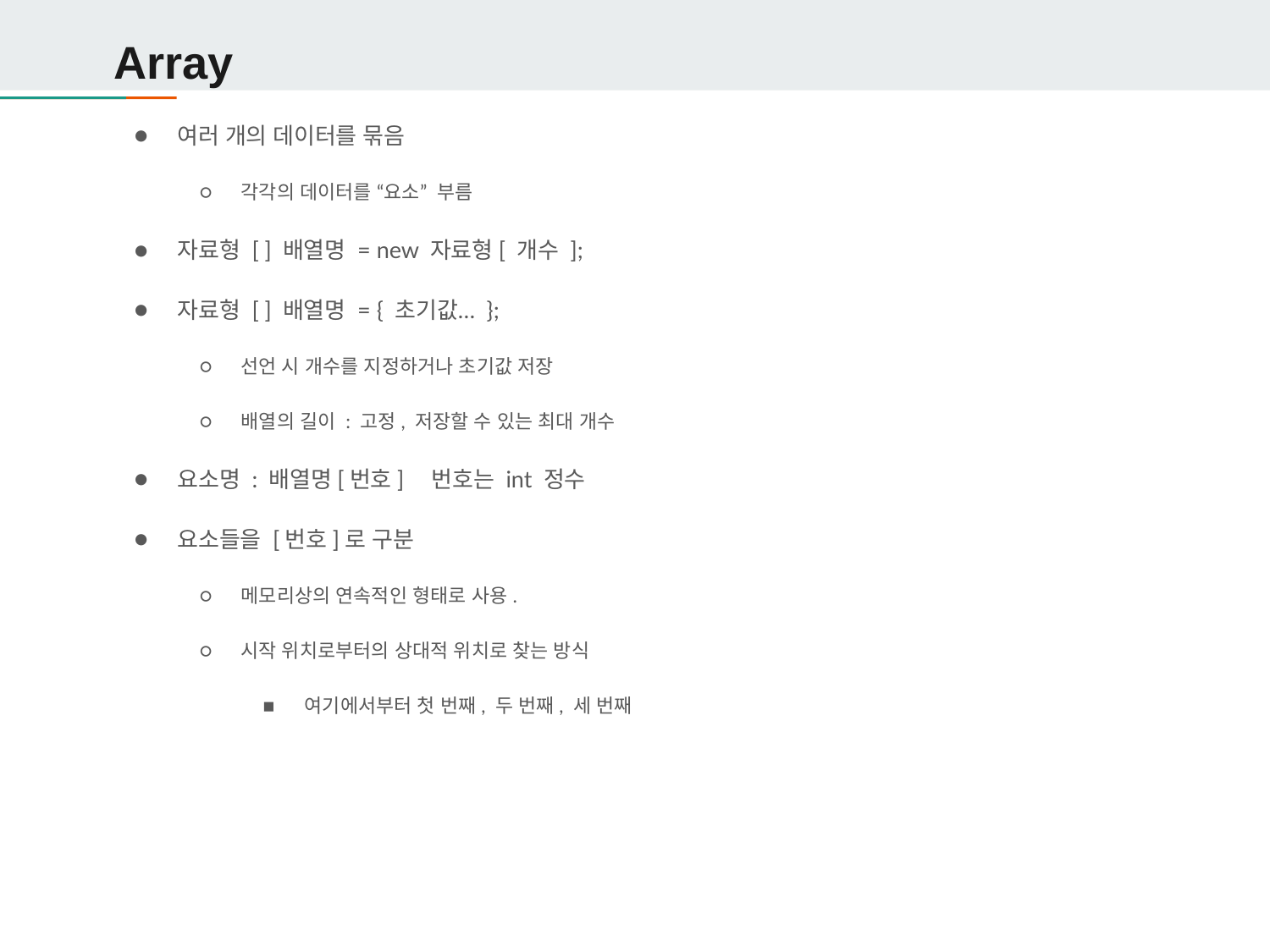

# Array
여러 개의 데이터를 묶음
각각의 데이터를 “요소”  부름
자료형 [ ] 배열명 = new 자료형[ 개수 ];
자료형 [ ] 배열명 = { 초기값… };
선언 시 개수를 지정하거나 초기값 저장
배열의 길이 : 고정, 저장할 수 있는 최대 개수
요소명 : 배열명[번호]	번호는 int 정수
요소들을 [번호]로 구분
메모리상의 연속적인 형태로 사용.
시작 위치로부터의 상대적 위치로 찾는 방식
여기에서부터 첫 번째, 두 번째, 세 번째